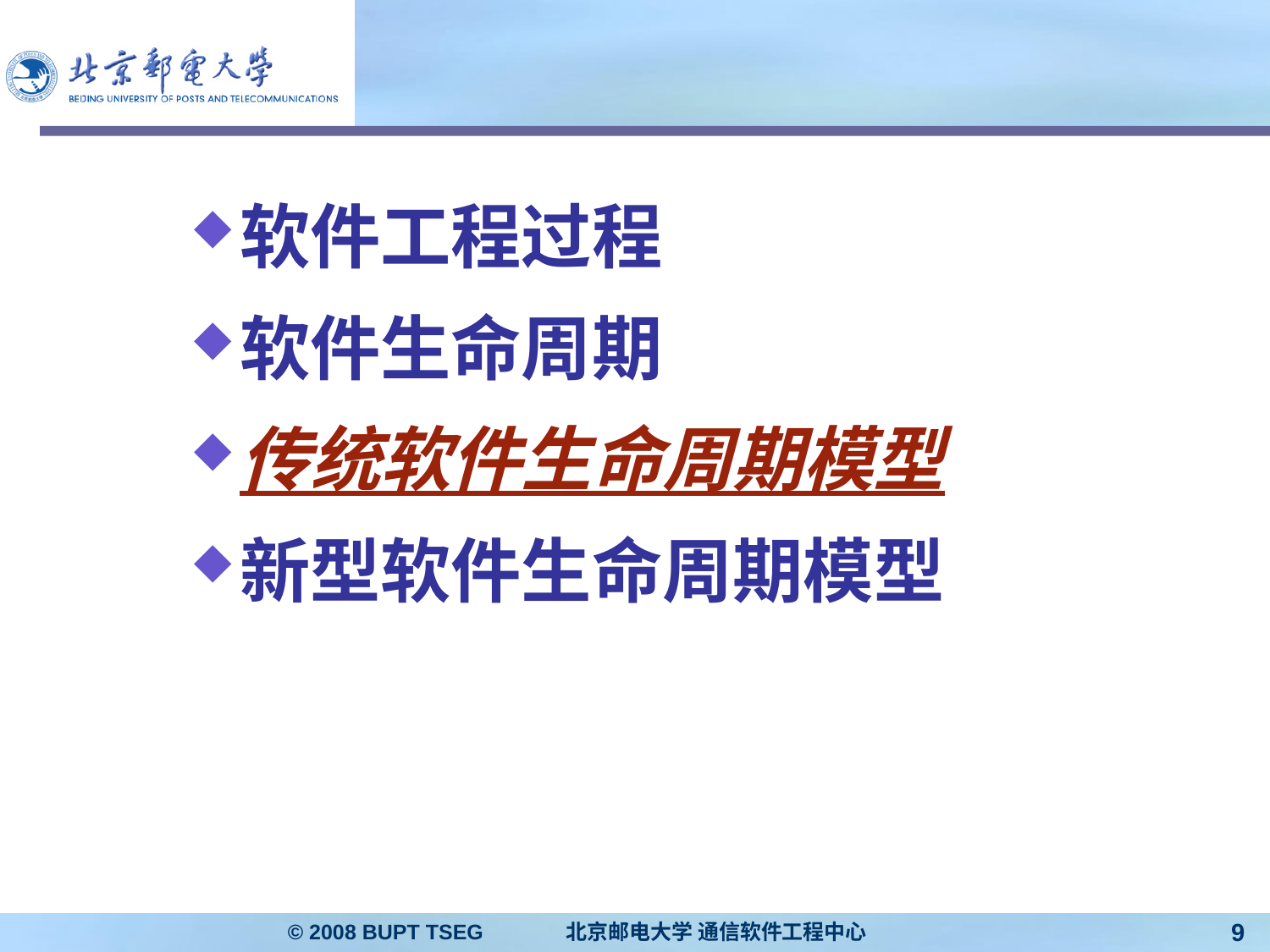

#
软件工程过程
软件生命周期
传统软件生命周期模型
新型软件生命周期模型

© 2008 BUPT TSEG             北京邮电大学 通信软件工程中心